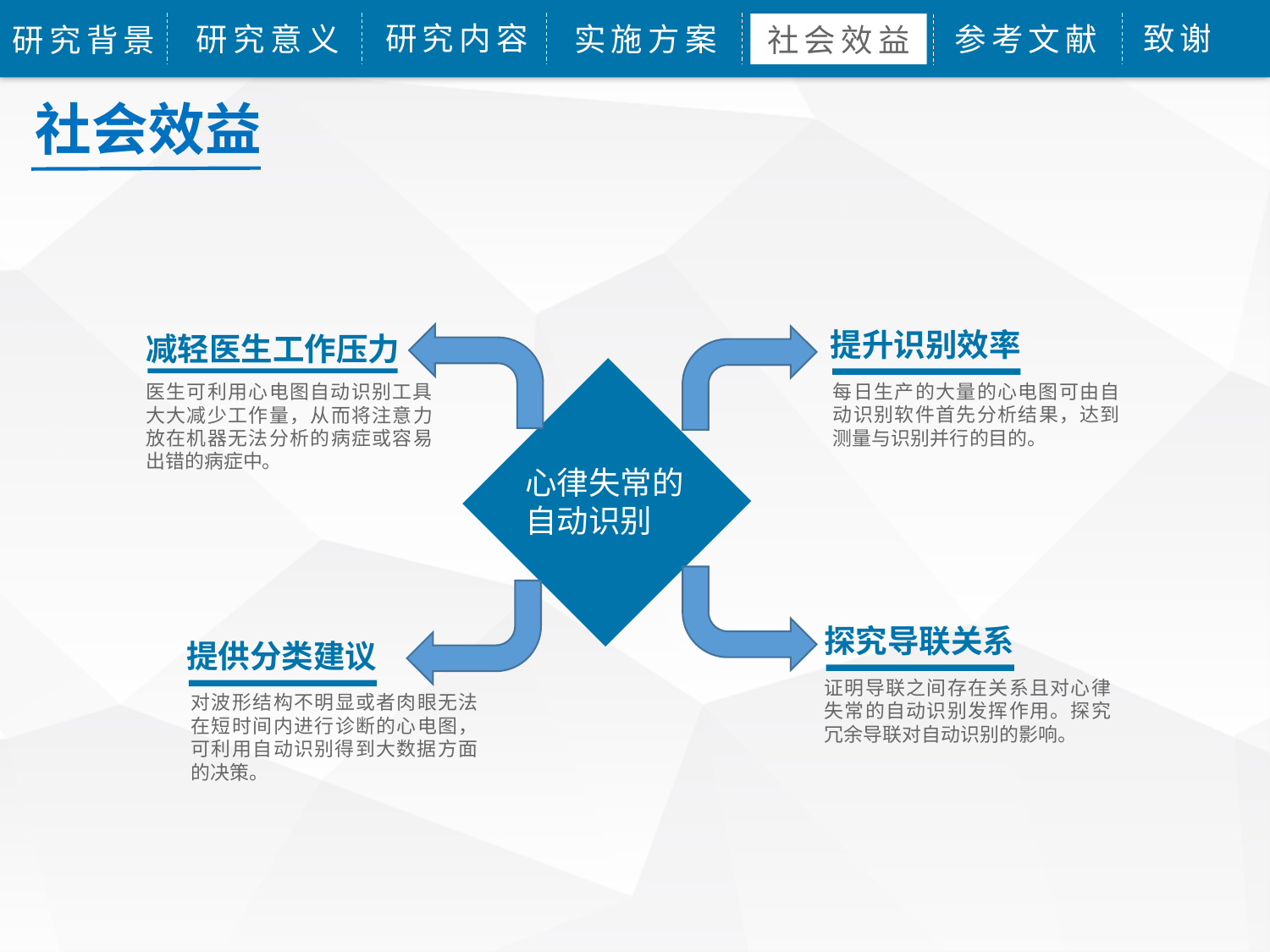

研究内容
致谢
研究意义
实施方案
参考文献
社会效益
研究背景
社会效益
提升识别效率

减轻医生工作压力

每日生产的大量的心电图可由自动识别软件首先分析结果，达到测量与识别并行的目的。
医生可利用心电图自动识别工具大大减少工作量，从而将注意力放在机器无法分析的病症或容易出错的病症中。

心律失常的自动识别

探究导联关系

证明导联之间存在关系且对心律失常的自动识别发挥作用。探究冗余导联对自动识别的影响。
提供分类建议

对波形结构不明显或者肉眼无法在短时间内进行诊断的心电图，可利用自动识别得到大数据方面的决策。